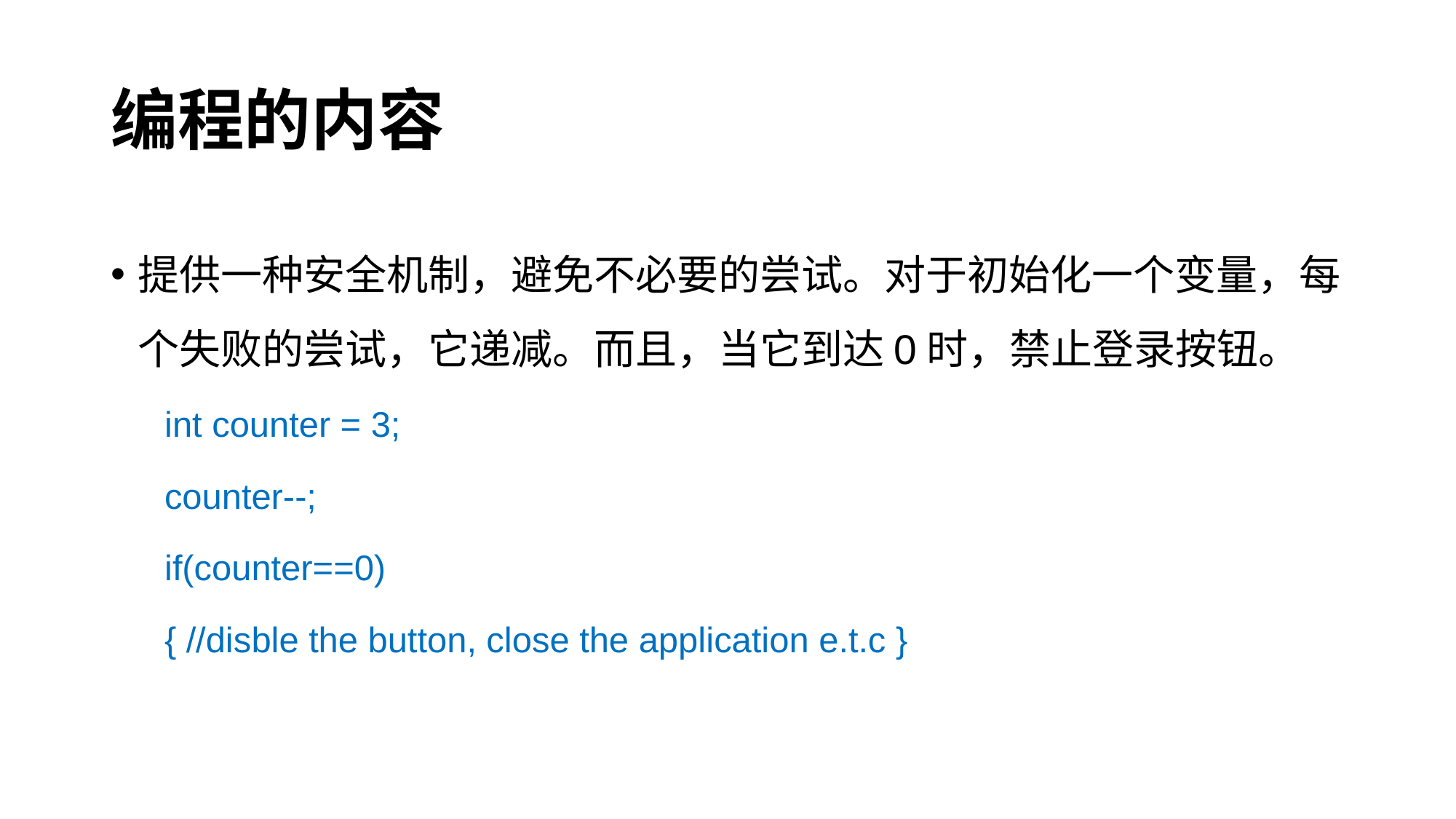

# 编程的内容
提供一种安全机制，避免不必要的尝试。对于初始化一个变量，每个失败的尝试，它递减。而且，当它到达0时，禁止登录按钮。
int counter = 3;
counter--;
if(counter==0)
{ //disble the button, close the application e.t.c }